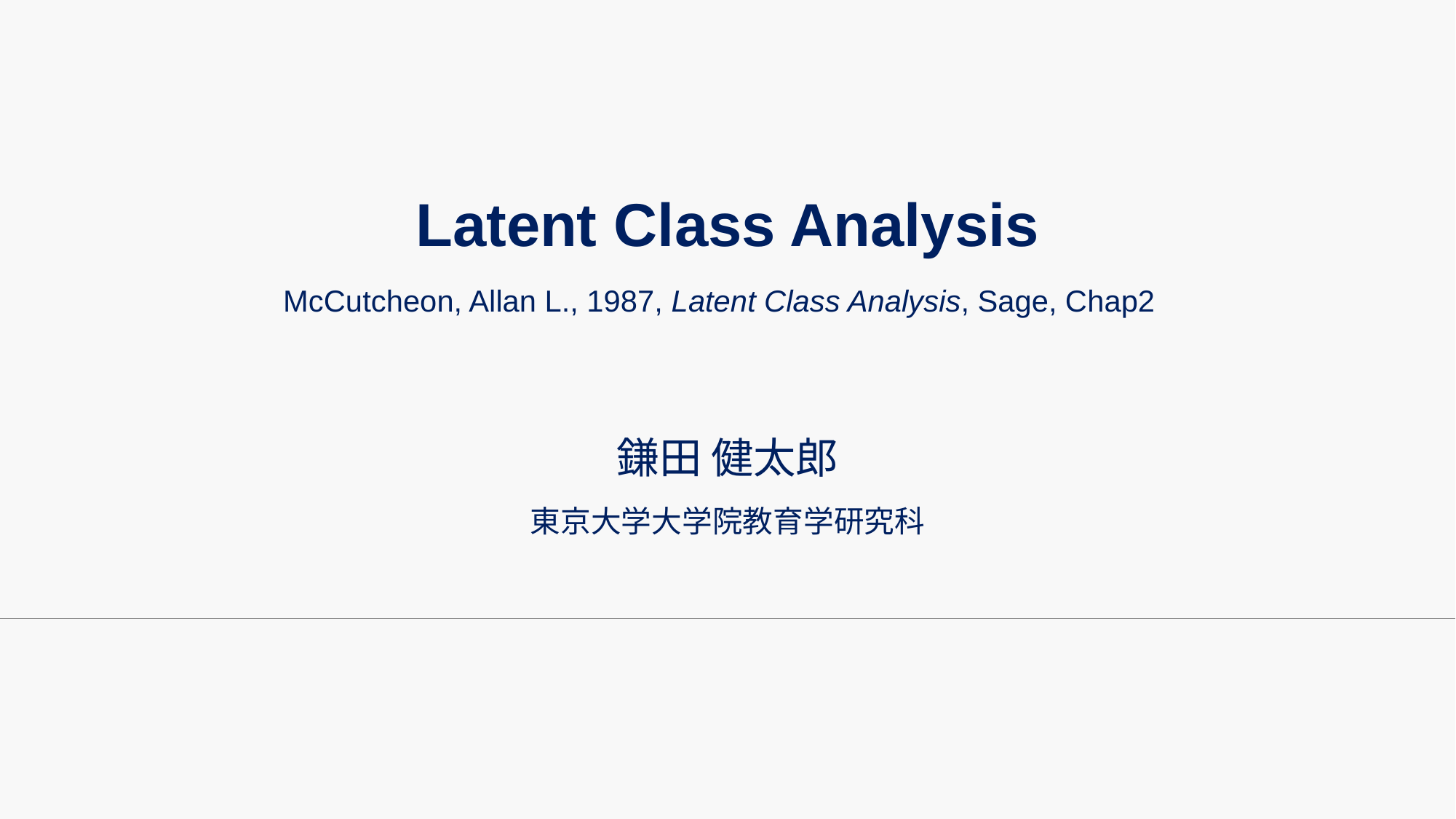

# Latent Class Analysis McCutcheon, Allan L., 1987, Latent Class Analysis, Sage, Chap2
鎌田 健太郎
東京大学大学院教育学研究科